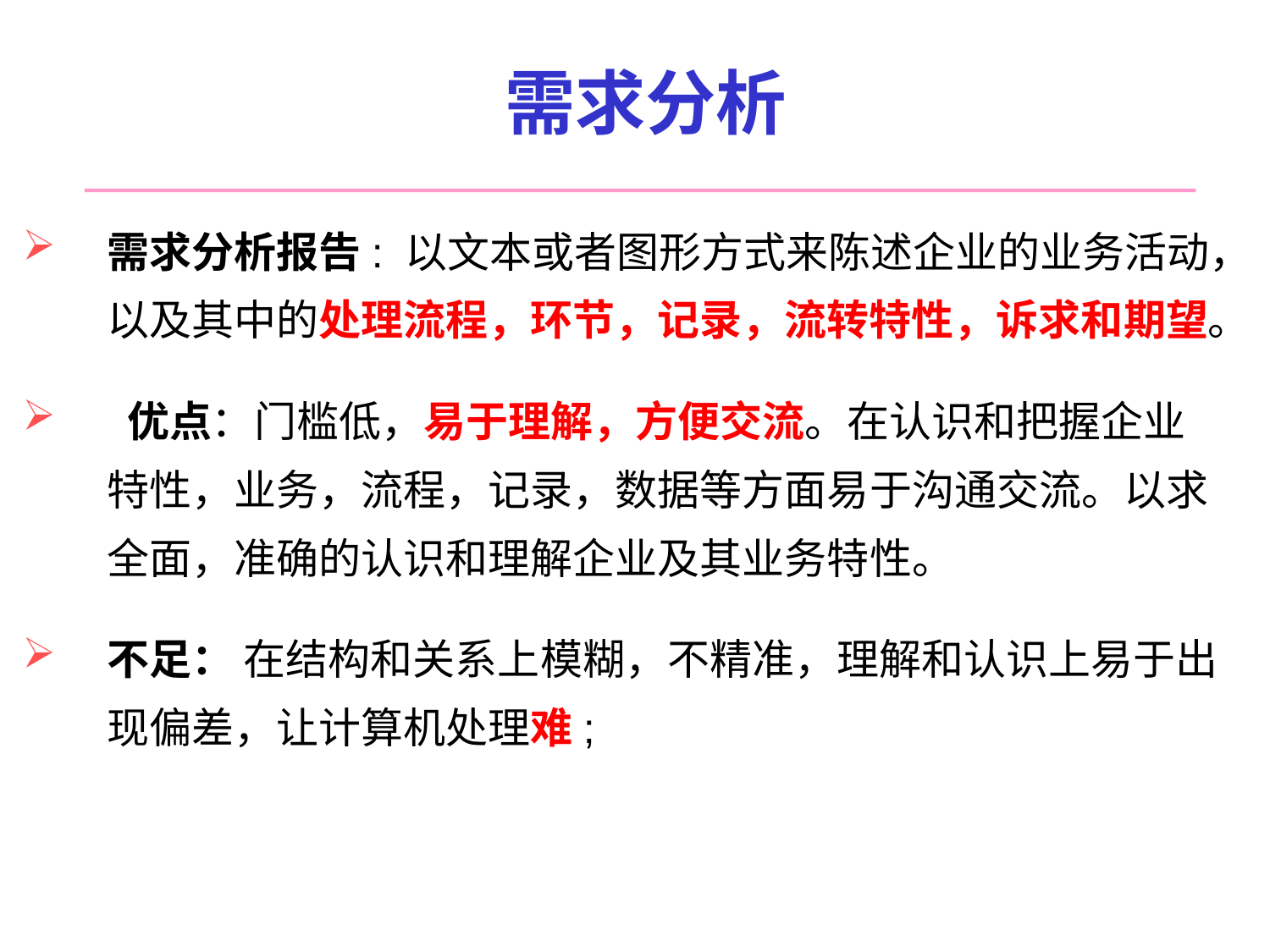

# 需求分析
需求分析报告: 以文本或者图形方式来陈述企业的业务活动，以及其中的处理流程，环节，记录，流转特性，诉求和期望。
 优点：门槛低，易于理解，方便交流。在认识和把握企业特性，业务，流程，记录，数据等方面易于沟通交流。以求全面，准确的认识和理解企业及其业务特性。
不足： 在结构和关系上模糊，不精准，理解和认识上易于出现偏差，让计算机处理难;